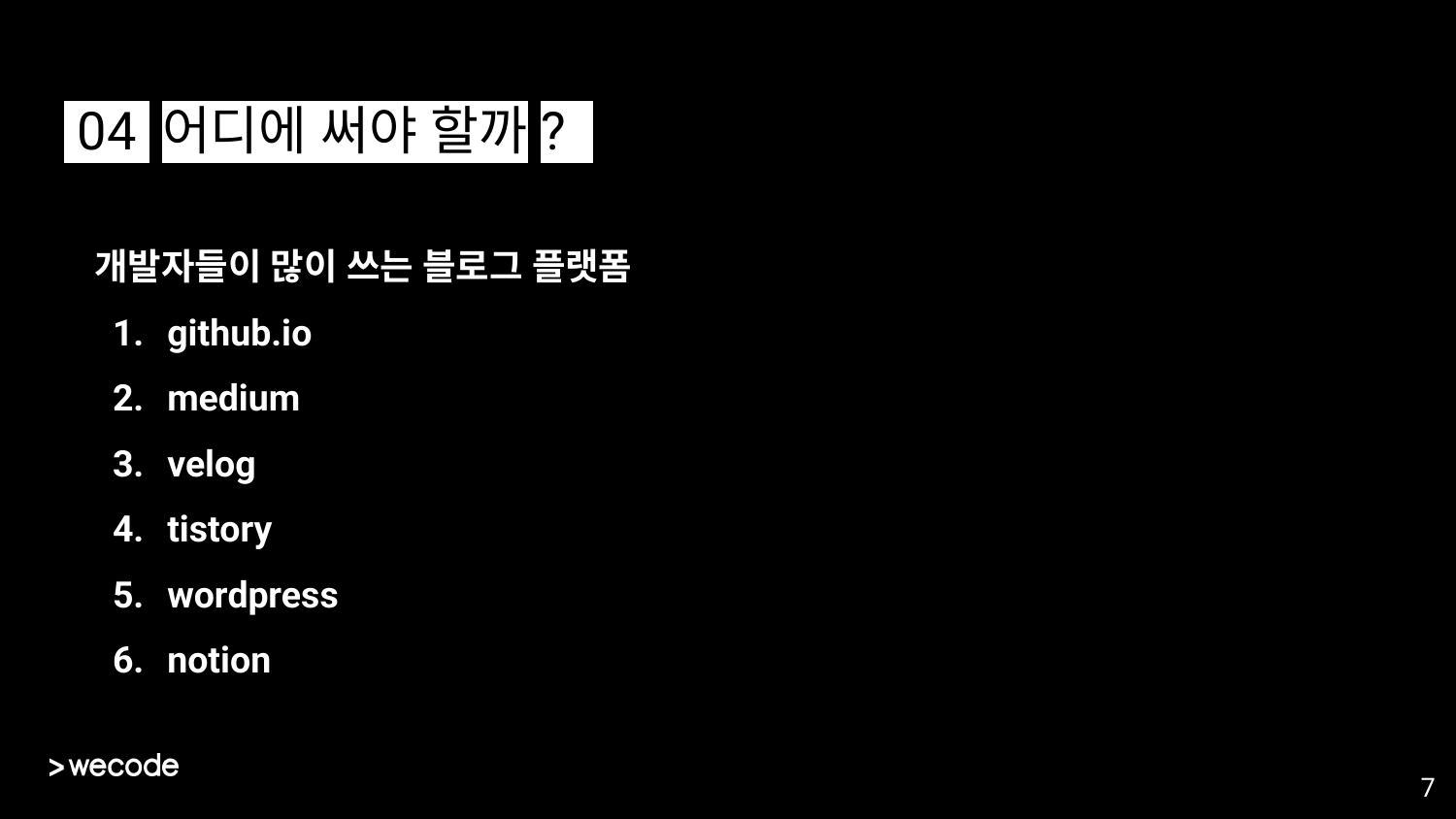

04 어디에 써야 할까?.
개발자들이 많이 쓰는 블로그 플랫폼
github.io
medium
velog
tistory
wordpress
notion
7